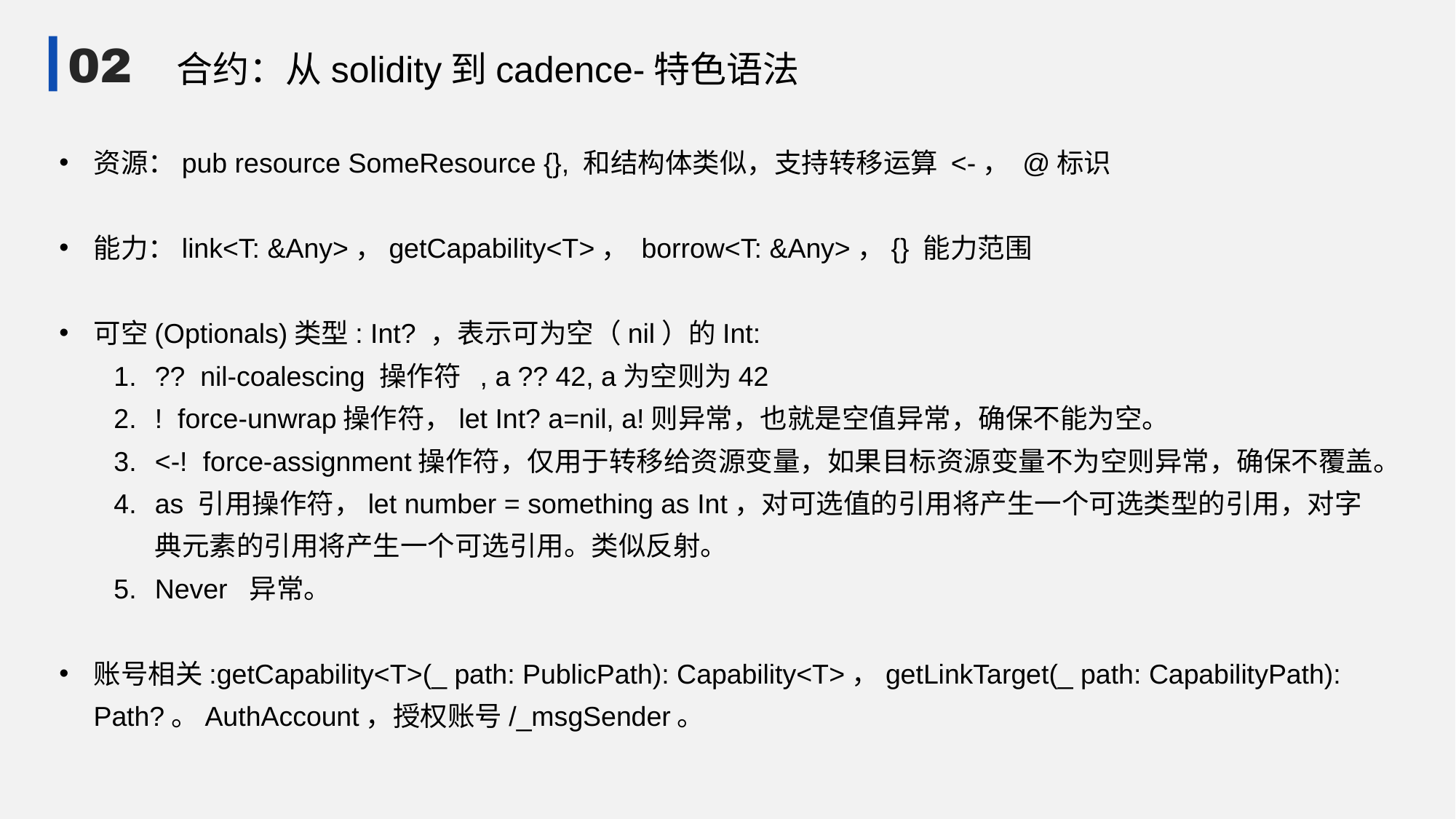

02  合约：从solidity到cadence-特色语法

资源：pub resource SomeResource {}, 和结构体类似，支持转移运算 <-， @标识

能力：link<T: &Any>，getCapability<T>， borrow<T: &Any>，{} 能力范围

可空(Optionals)类型: Int? ，表示可为空（nil）的Int:
??  nil-coalescing 操作符  , a ?? 42, a为空则为42
!  force-unwrap操作符，let Int? a=nil, a!则异常，也就是空值异常，确保不能为空。
<-!  force-assignment操作符，仅用于转移给资源变量，如果目标资源变量不为空则异常，确保不覆盖。
as 引用操作符，let number = something as Int，对可选值的引用将产生一个可选类型的引用，对字典元素的引用将产生一个可选引用。类似反射。
Never  异常。

账号相关:getCapability<T>(_ path: PublicPath): Capability<T>，getLinkTarget(_ path: CapabilityPath): Path?。AuthAccount，授权账号/_msgSender。